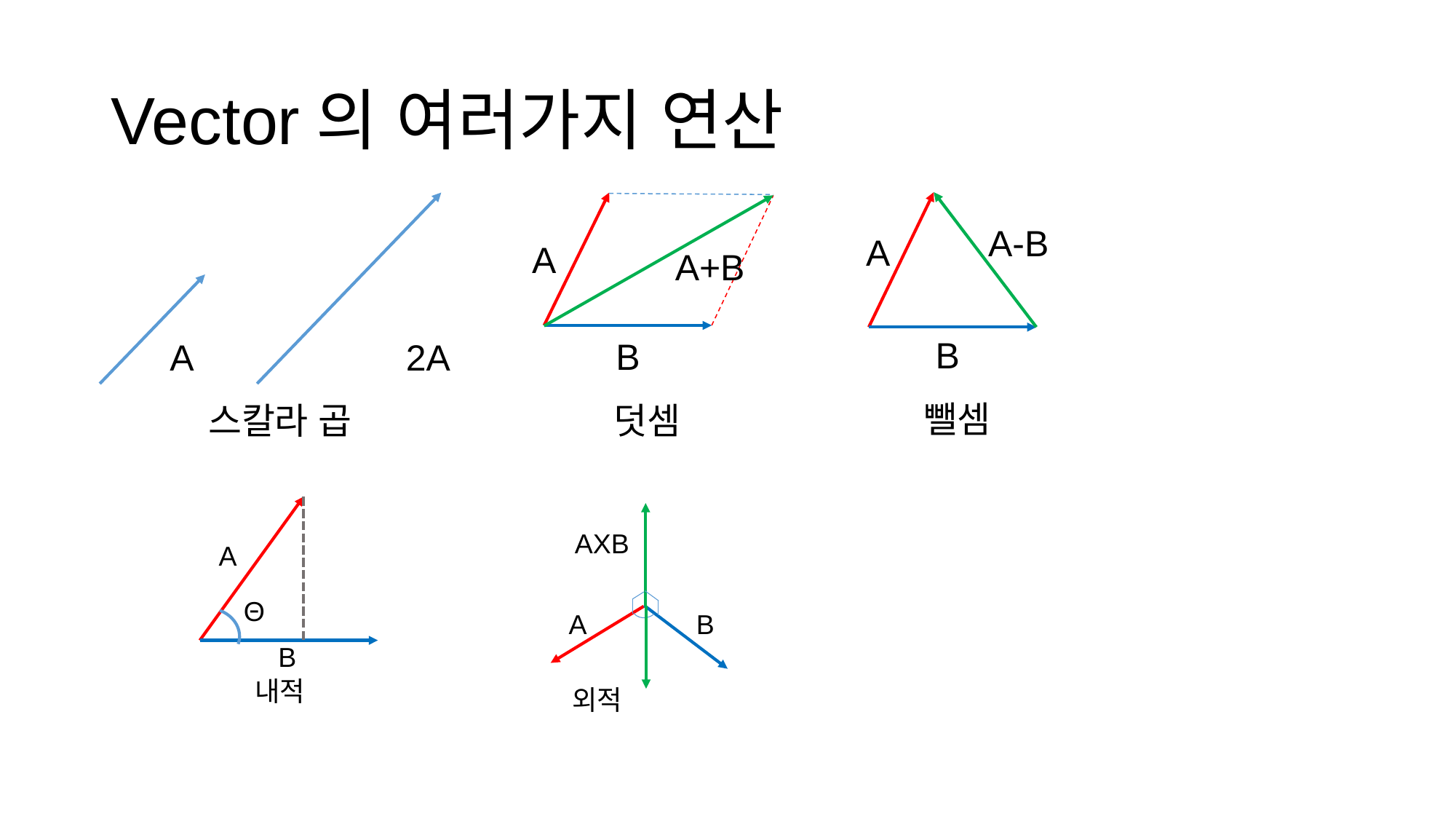

# Vector의 여러가지 연산
A-B
A
B
뺄셈
A
2A
스칼라 곱
A
A+B
B
덧셈
A
Θ

B
내적
AXB

A
B
외적